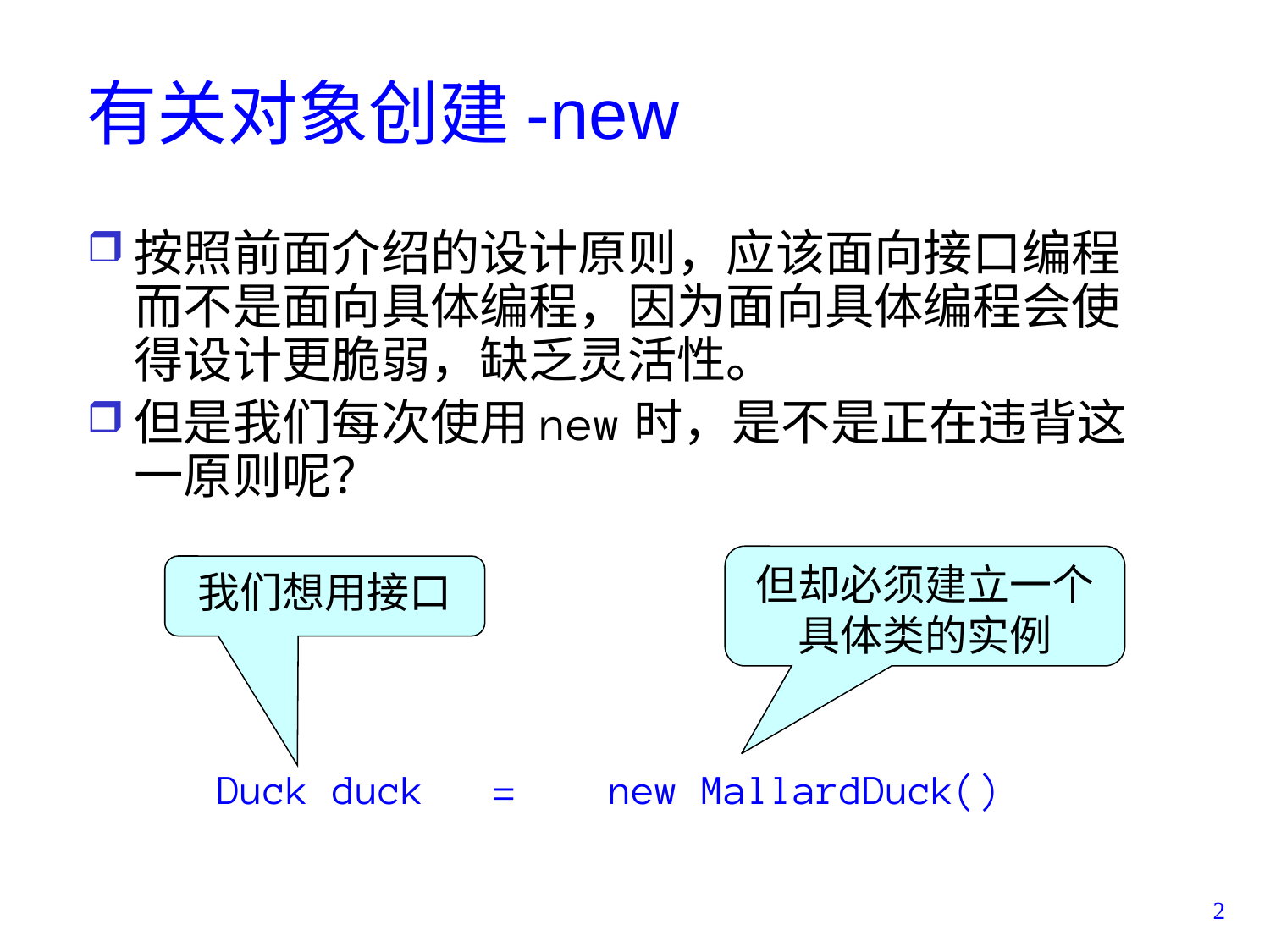

# 有关对象创建-new
按照前面介绍的设计原则，应该面向接口编程而不是面向具体编程，因为面向具体编程会使得设计更脆弱，缺乏灵活性。
但是我们每次使用new时，是不是正在违背这一原则呢？

但却必须建立一个具体类的实例
我们想用接口
Duck duck   =    new MallardDuck()
2